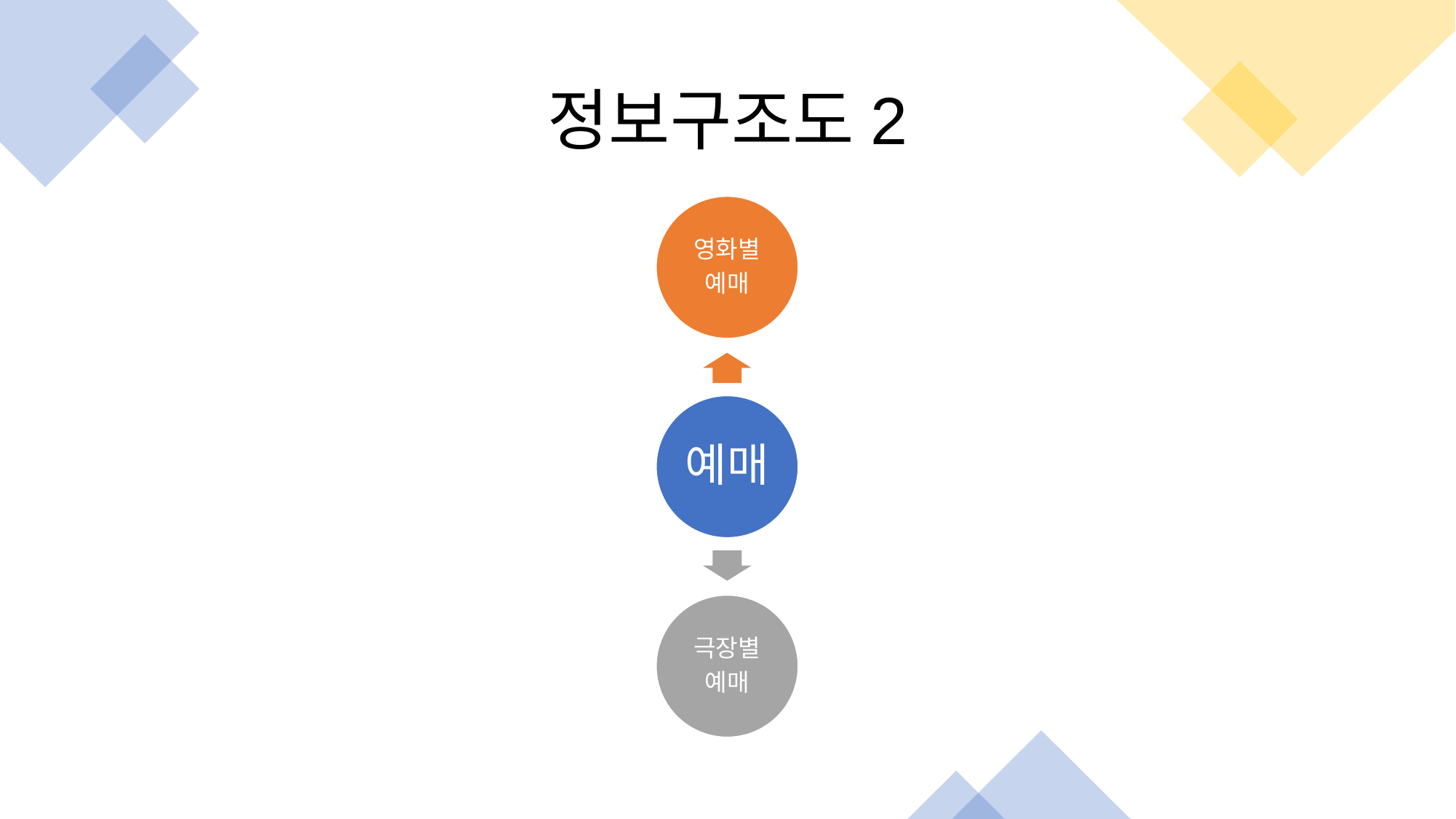

# 정보구조도2

예매

영화별
예매

극장별
예매